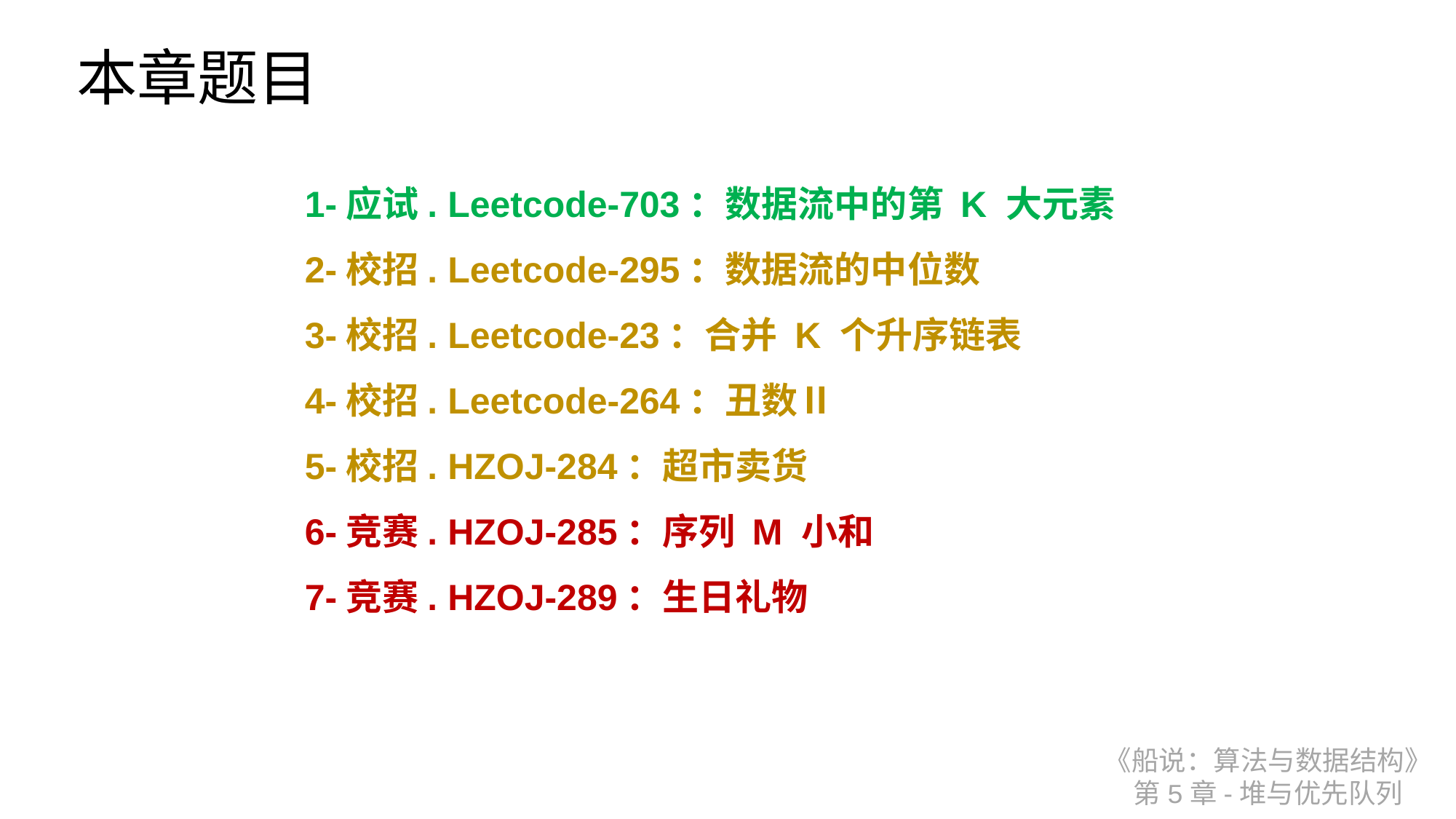

本章题目
1-应试. Leetcode-703：数据流中的第 K 大元素
2-校招. Leetcode-295：数据流的中位数
3-校招. Leetcode-23：合并 K 个升序链表
4-校招. Leetcode-264：丑数Ⅱ
5-校招. HZOJ-284：超市卖货
6-竞赛. HZOJ-285：序列 M 小和
7-竞赛. HZOJ-289：生日礼物